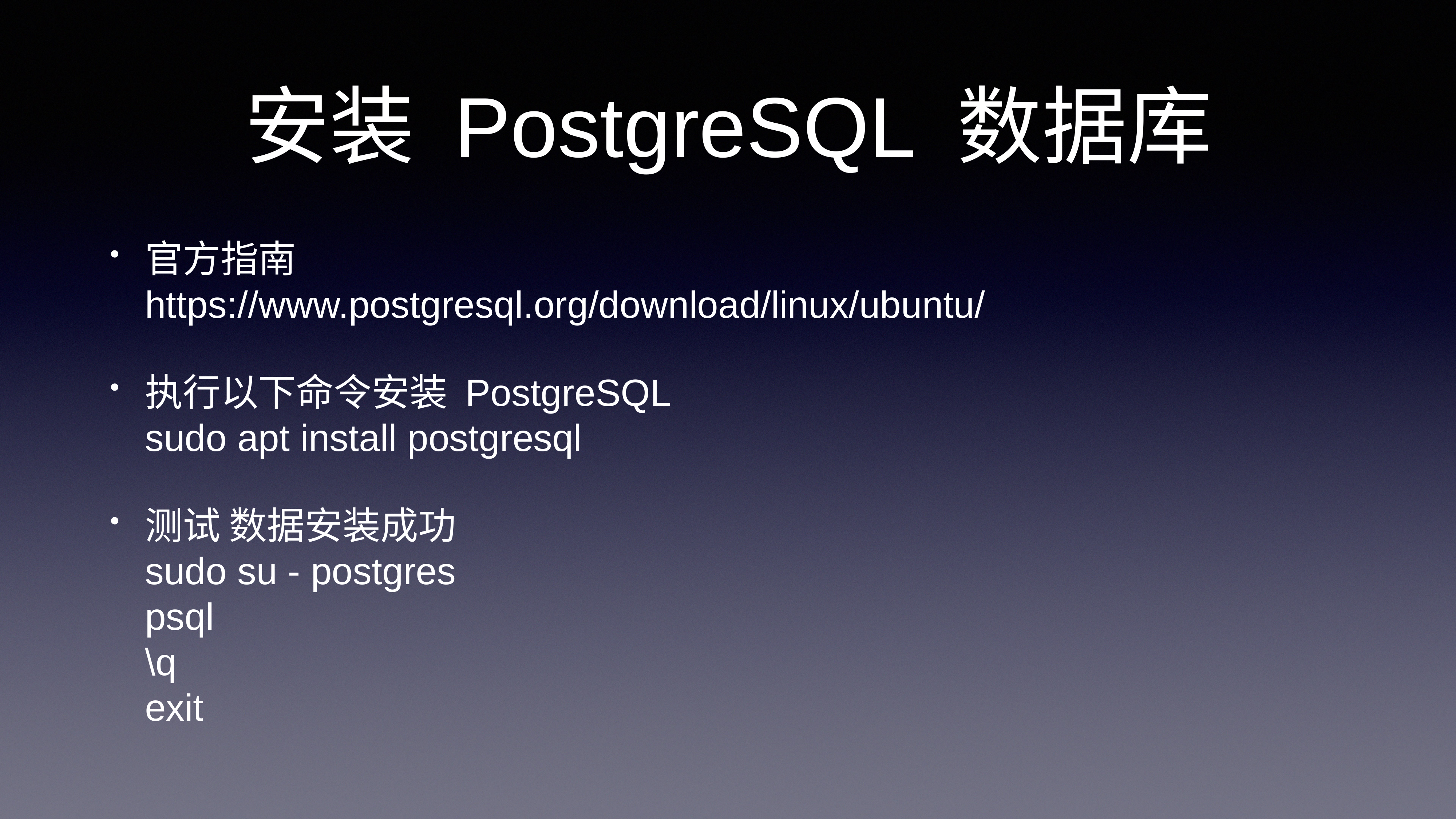

# 安装 PostgreSQL 数据库
官方指南
https://www.postgresql.org/download/linux/ubuntu/
执行以下命令安装 PostgreSQL
sudo apt install postgresql
测试 数据安装成功
sudo su - postgres
psql
\q
exit